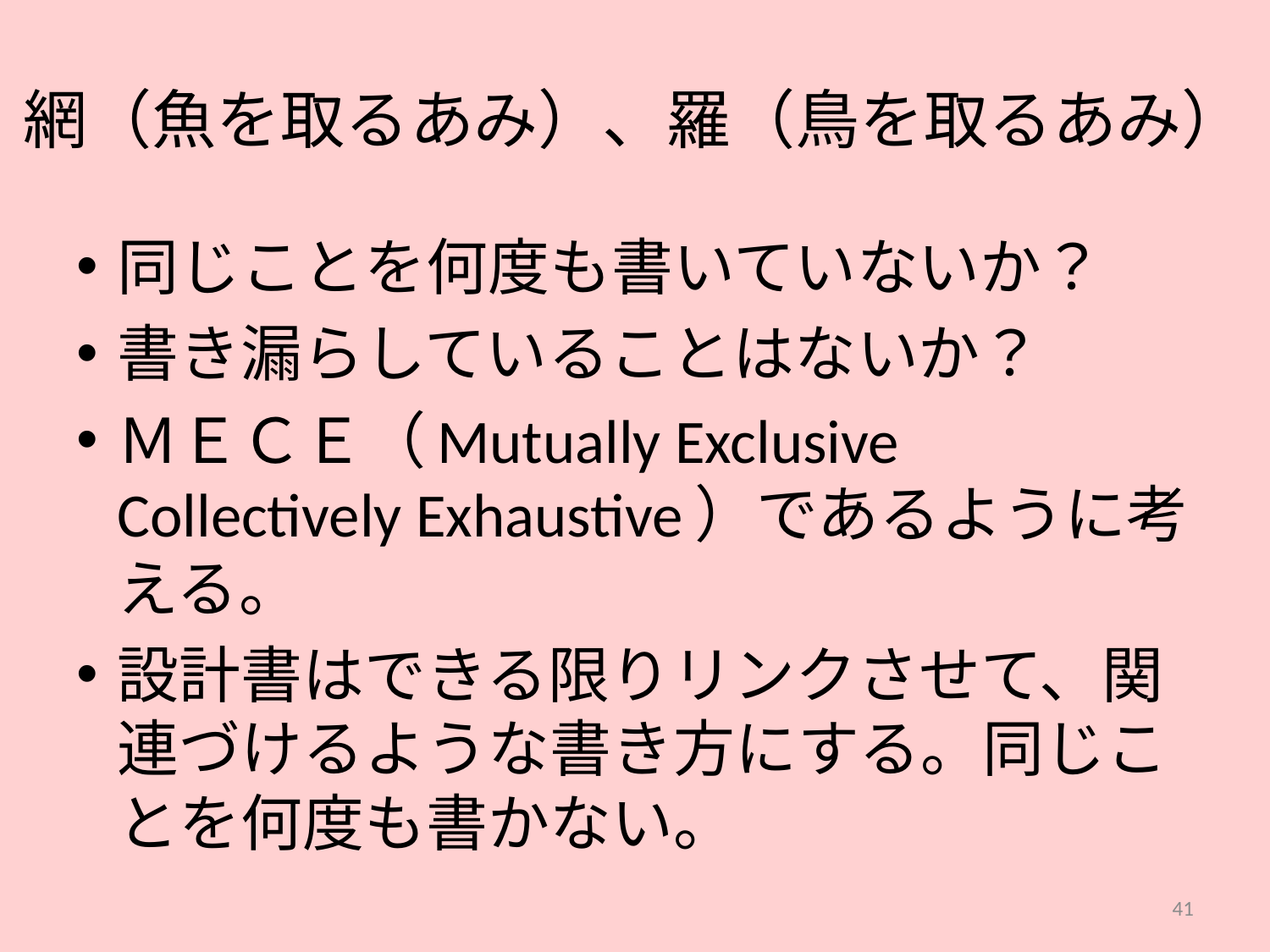

# 網（魚を取るあみ）、羅（鳥を取るあみ）
同じことを何度も書いていないか？
書き漏らしていることはないか？
ＭＥＣＥ（Mutually Exclusive Collectively Exhaustive）であるように考える。
設計書はできる限りリンクさせて、関連づけるような書き方にする。同じことを何度も書かない。

41